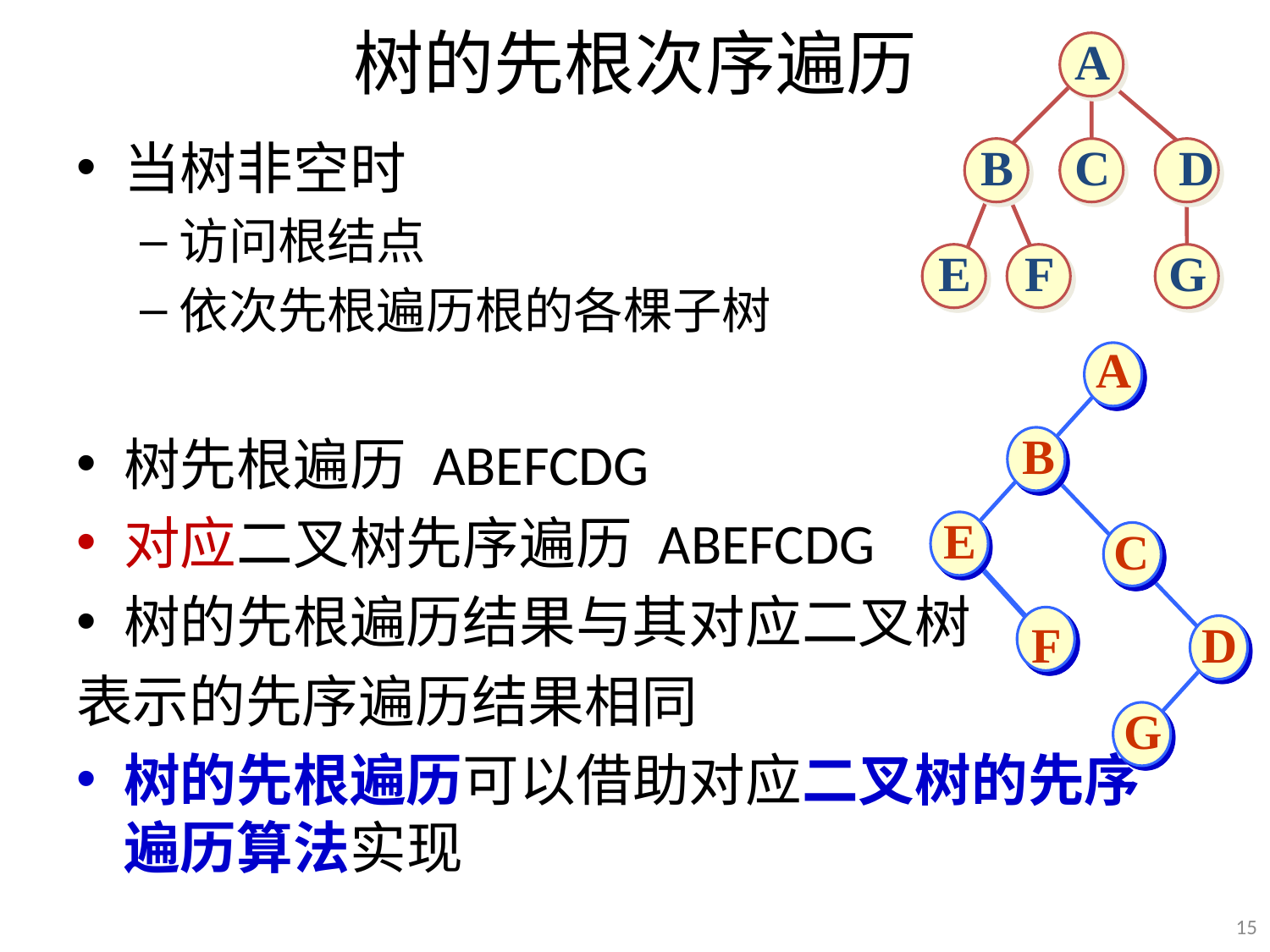

# 树的先根次序遍历
A

B
C
D

E
F
G

当树非空时
访问根结点
依次先根遍历根的各棵子树

树先根遍历 ABEFCDG
对应二叉树先序遍历 ABEFCDG
树的先根遍历结果与其对应二叉树
表示的先序遍历结果相同
树的先根遍历可以借助对应二叉树的先序遍历算法实现

A

B

E

C

F
D

G

15